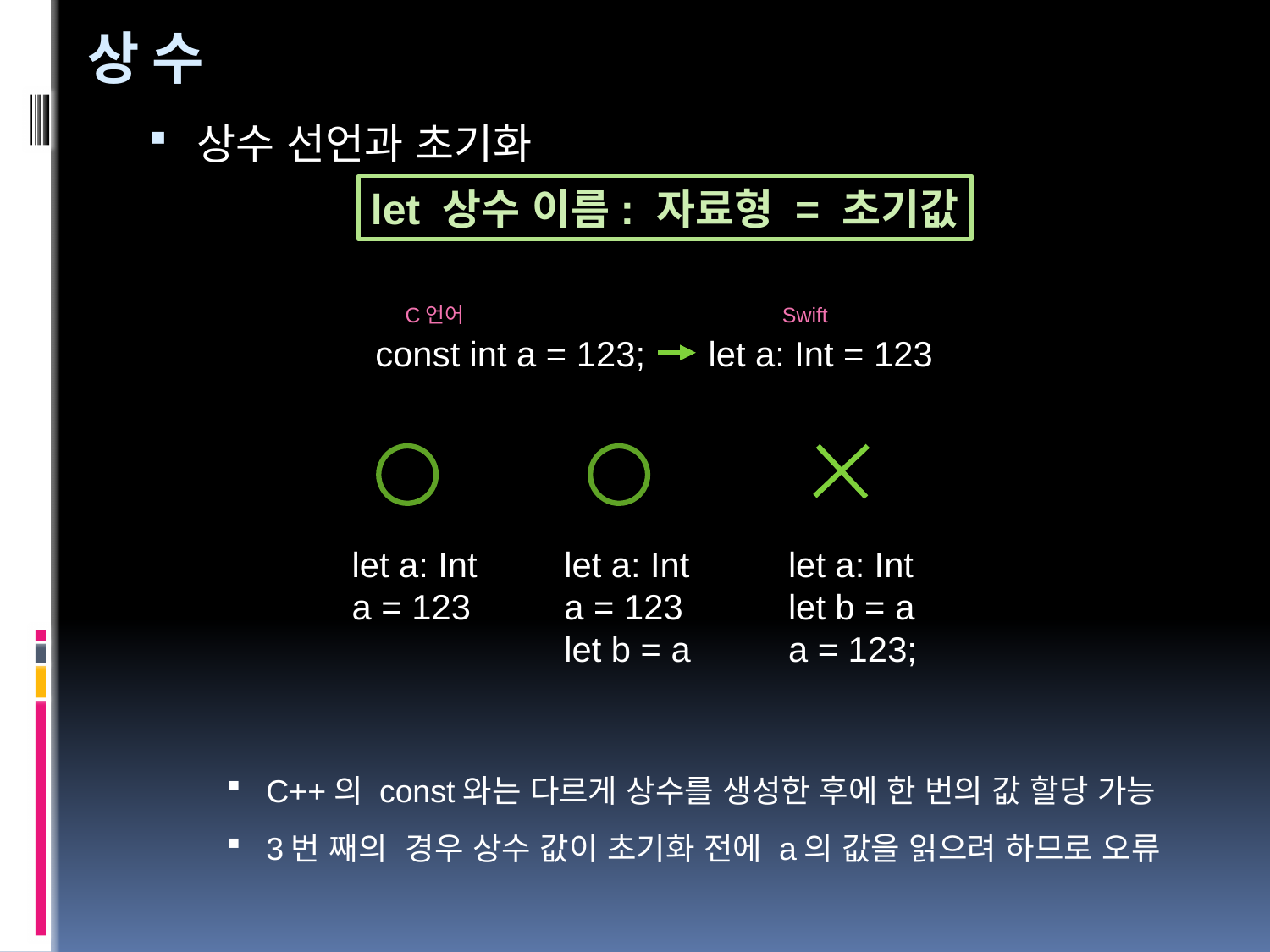

# 상 수
상수 선언과 초기화
let 상수 이름: 자료형 = 초기값
C언어
Swift
const int a = 123;
let a: Int = 123

let a: Int
a = 123

let a: Int
let b = a
a = 123;
let a: Int
a = 123
let b = a
C++의 const와는 다르게 상수를 생성한 후에 한 번의 값 할당 가능
3번 째의  경우 상수 값이 초기화 전에 a의 값을 읽으려 하므로 오류